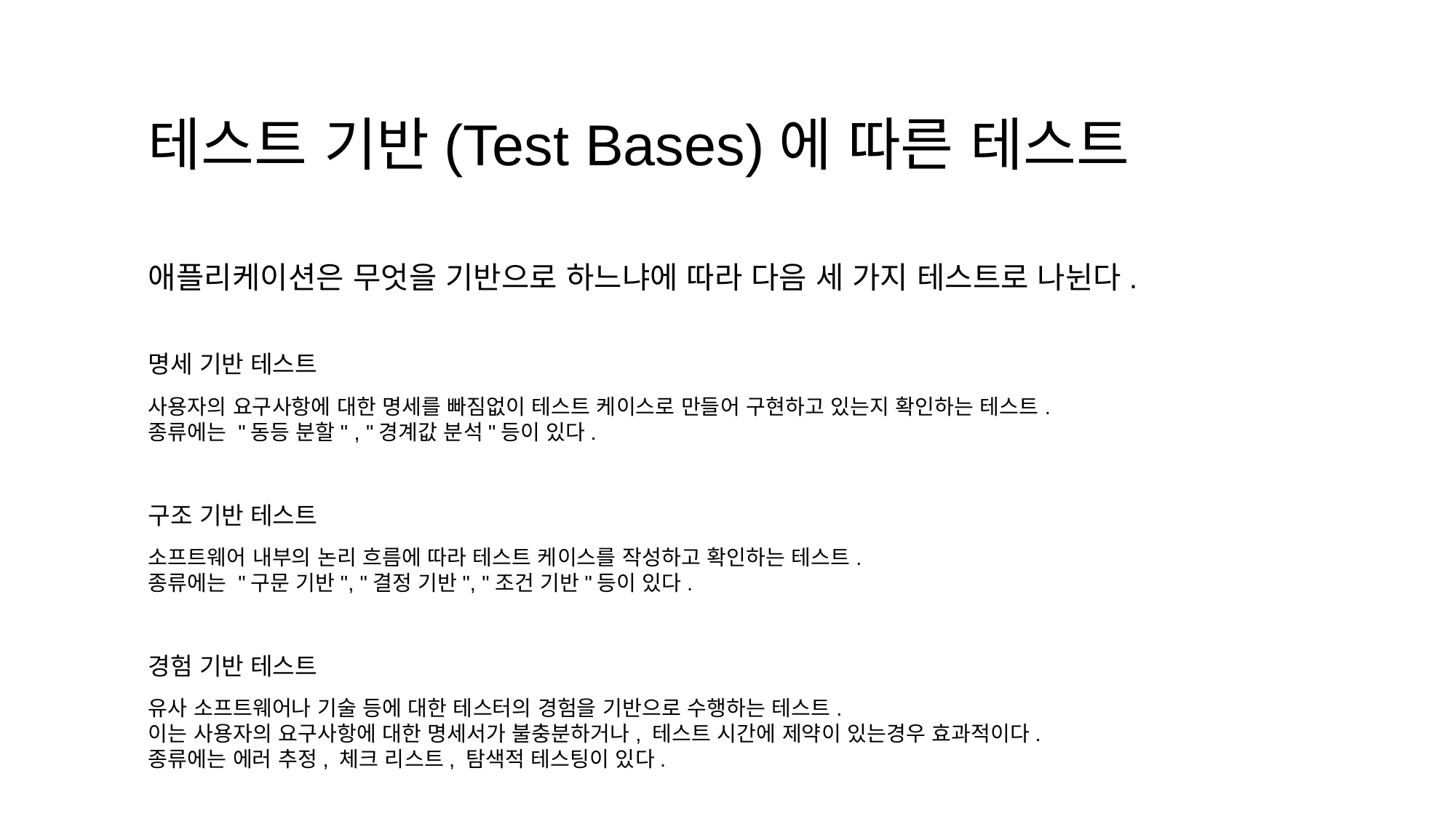

# 테스트 기반(Test Bases)에 따른 테스트
애플리케이션은 무엇을 기반으로 하느냐에 따라 다음 세 가지 테스트로 나뉜다.
명세 기반 테스트
사용자의 요구사항에 대한 명세를 빠짐없이 테스트 케이스로 만들어 구현하고 있는지 확인하는 테스트.
종류에는 "동등 분할" , "경계값 분석"등이 있다.

구조 기반 테스트
소프트웨어 내부의 논리 흐름에 따라 테스트 케이스를 작성하고 확인하는 테스트.
종류에는 "구문 기반", "결정 기반", "조건 기반"등이 있다.

경험 기반 테스트
유사 소프트웨어나 기술 등에 대한 테스터의 경험을 기반으로 수행하는 테스트.
이는 사용자의 요구사항에 대한 명세서가 불충분하거나, 테스트 시간에 제약이 있는경우 효과적이다.
종류에는 에러 추정, 체크 리스트, 탐색적 테스팅이 있다.